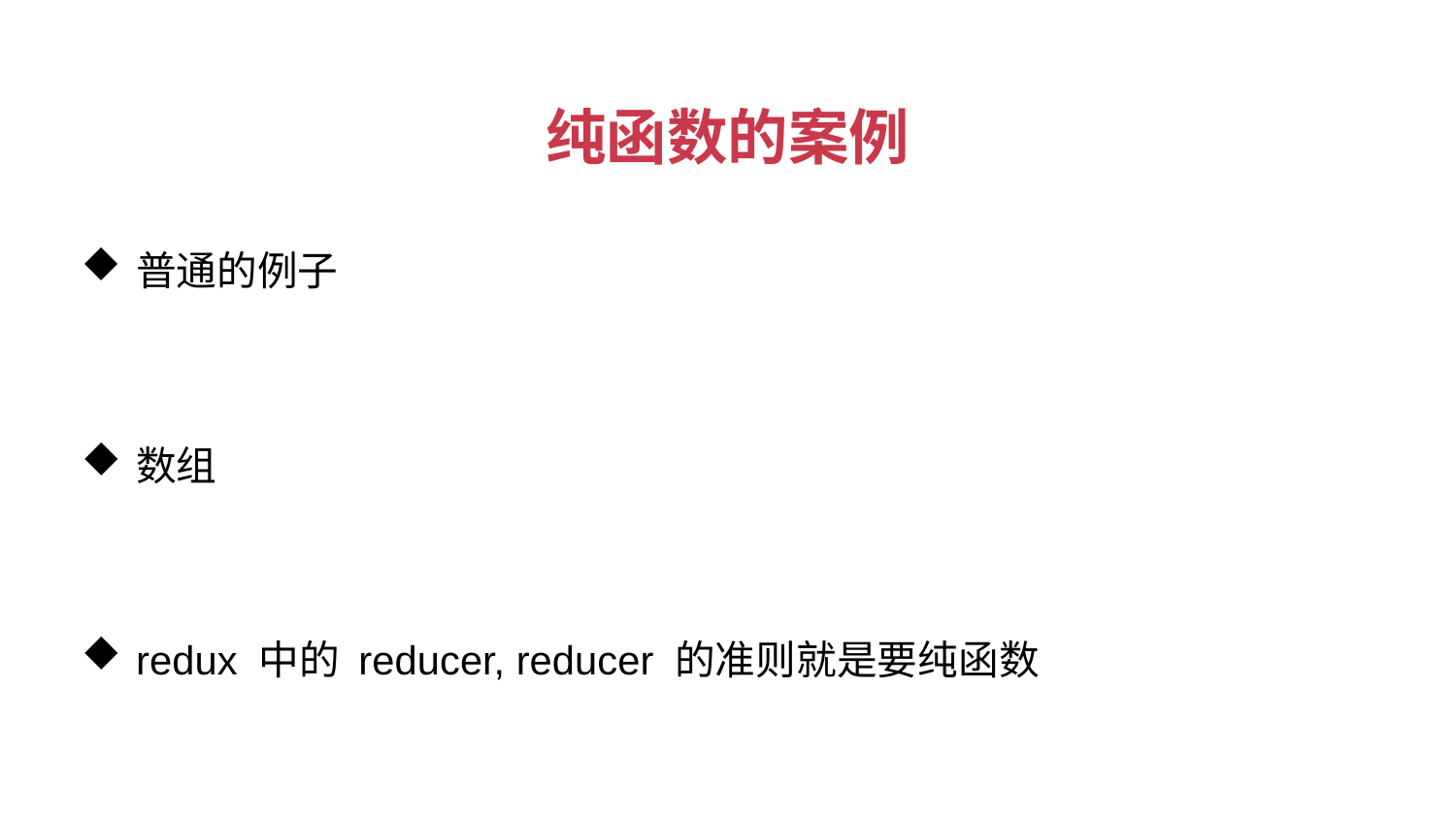

纯函数的案例
普通的例子
数组
redux 中的 reducer, reducer 的准则就是要纯函数